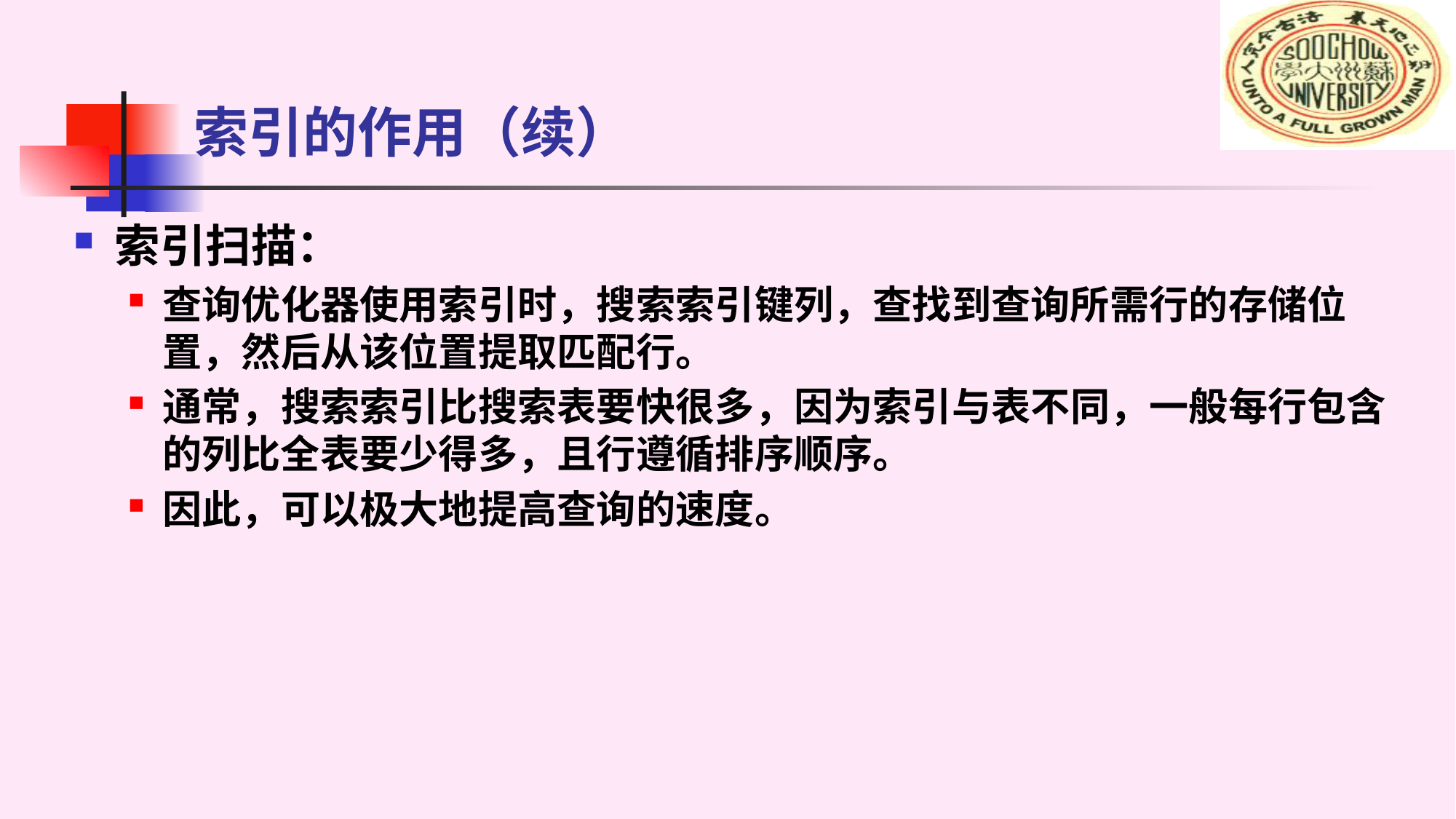

# 索引的作用（续）
索引扫描：
查询优化器使用索引时，搜索索引键列，查找到查询所需行的存储位置，然后从该位置提取匹配行。
通常，搜索索引比搜索表要快很多，因为索引与表不同，一般每行包含的列比全表要少得多，且行遵循排序顺序。
因此，可以极大地提高查询的速度。